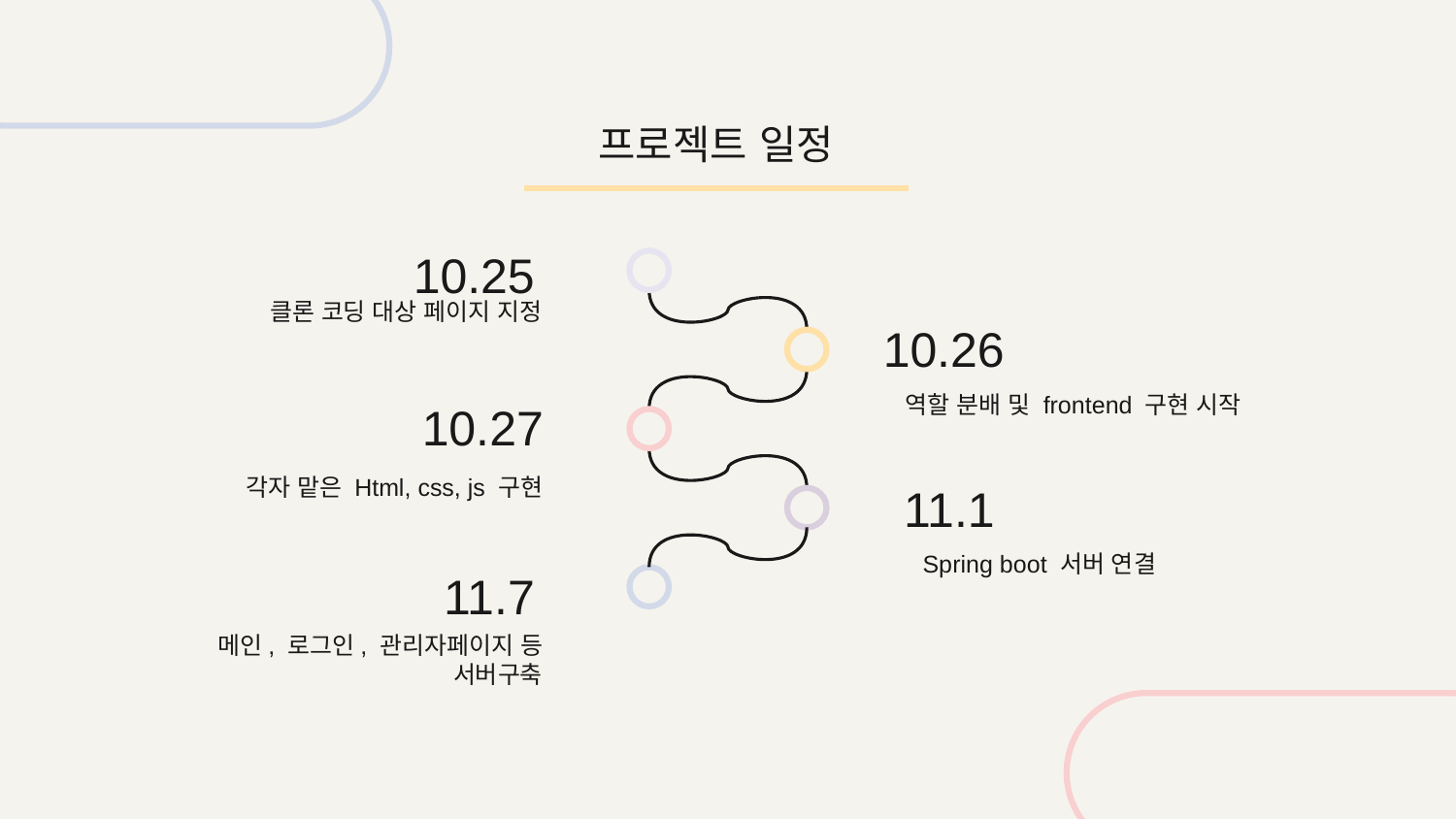

프로젝트 일정
# 10.25

클론 코딩 대상 페이지 지정
10.26

역할 분배 및 frontend 구현 시작
10.27

각자 맡은 Html, css, js 구현
11.1

Spring boot 서버 연결
11.7

메인, 로그인, 관리자페이지 등 서버구축